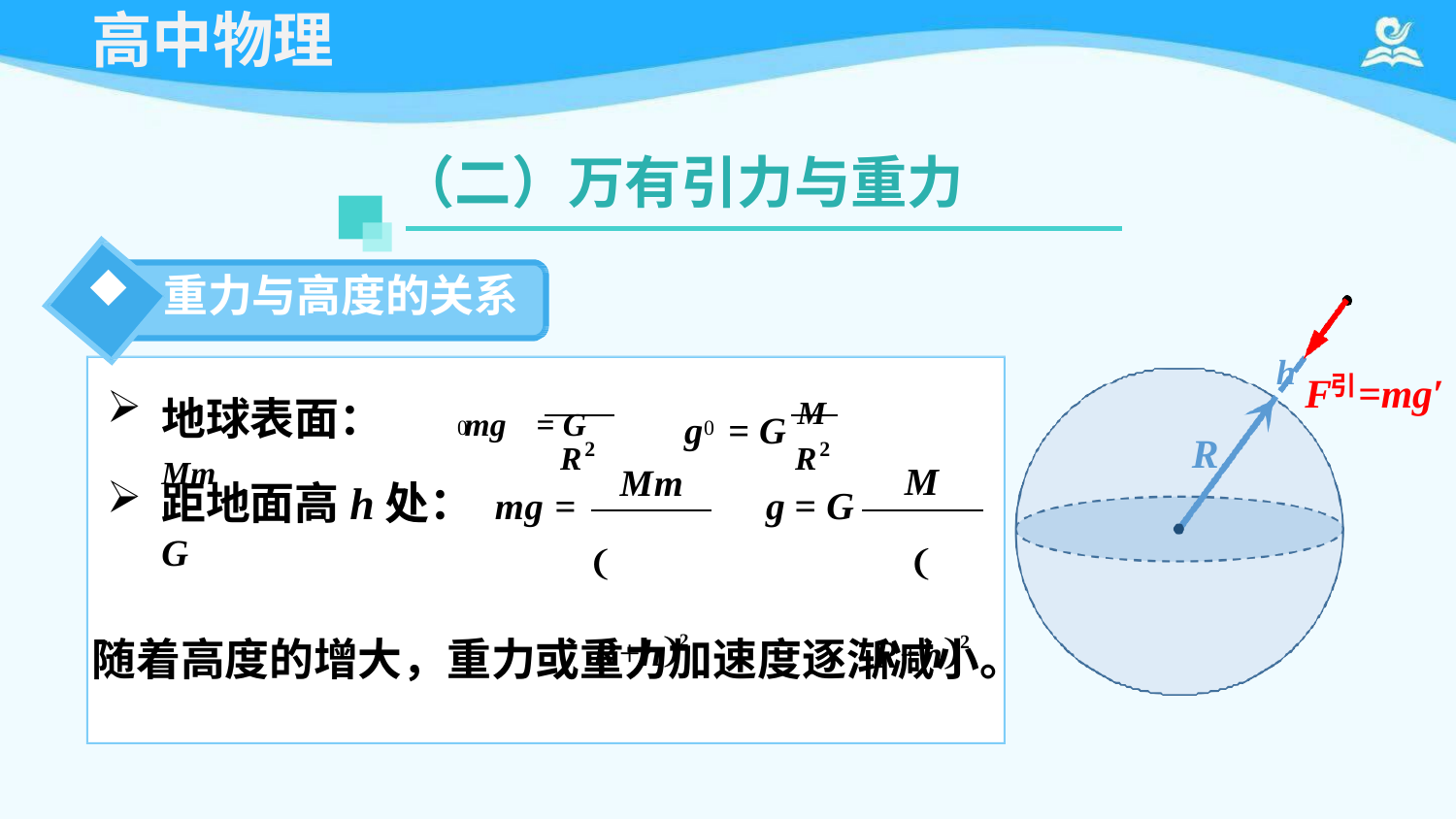

# 高中物理
（二）万有引力与重力
重力与高度的关系

h F	=mgʹ

引
地球表面：	mg	= G Mm
g	= G M
R2
R2
0
0

R
M
( R+h)2
Mm
距地面高h处： mg = G
g = G
( R+h)2

随着高度的增大，重力或重力加速度逐渐减小。